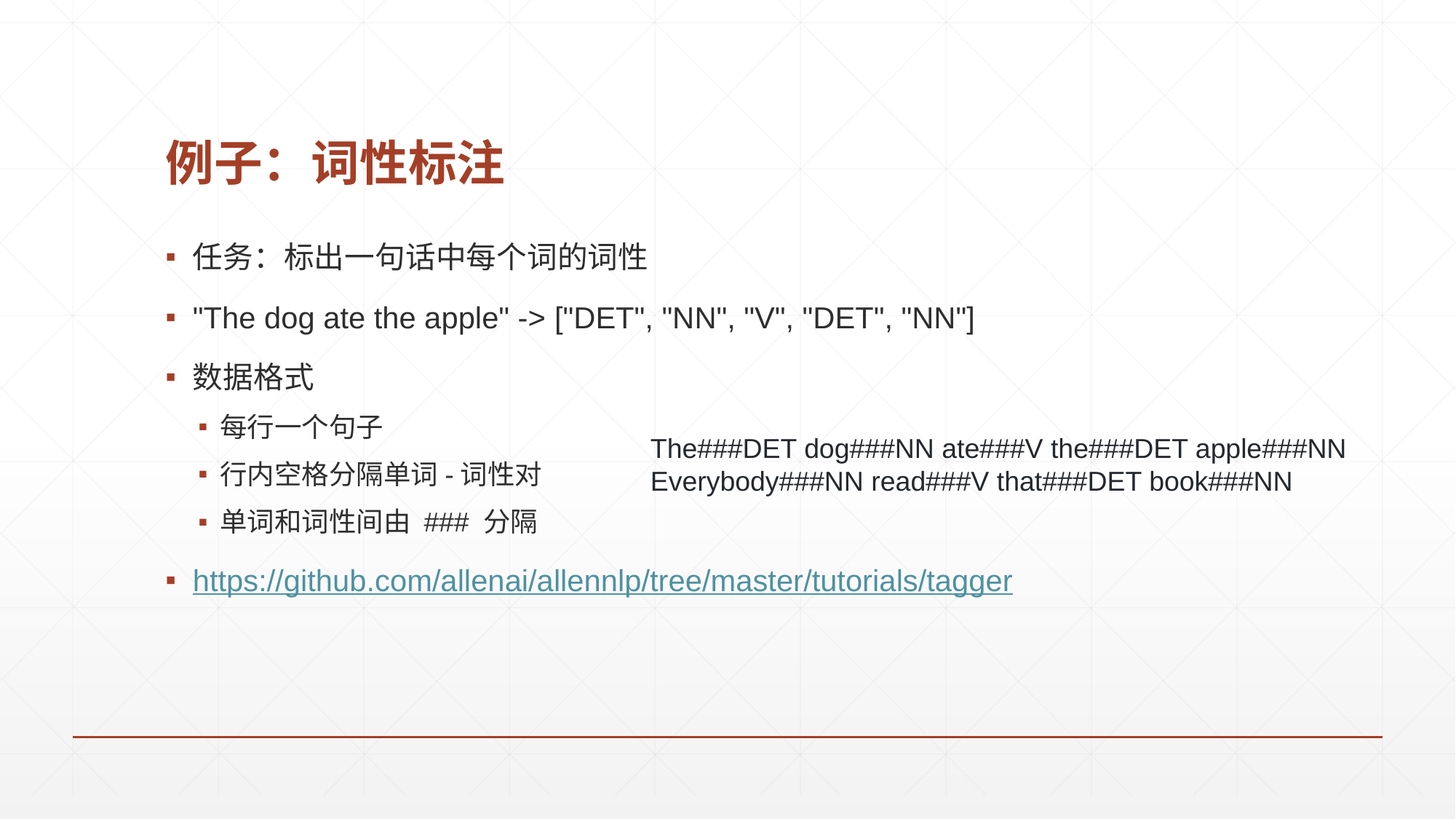

# 例子：词性标注
任务：标出一句话中每个词的词性
"The dog ate the apple" -> ["DET", "NN", "V", "DET", "NN"]
数据格式
每行一个句子
行内空格分隔单词-词性对
单词和词性间由 ### 分隔
https://github.com/allenai/allennlp/tree/master/tutorials/tagger
The###DET dog###NN ate###V the###DET apple###NN Everybody###NN read###V that###DET book###NN